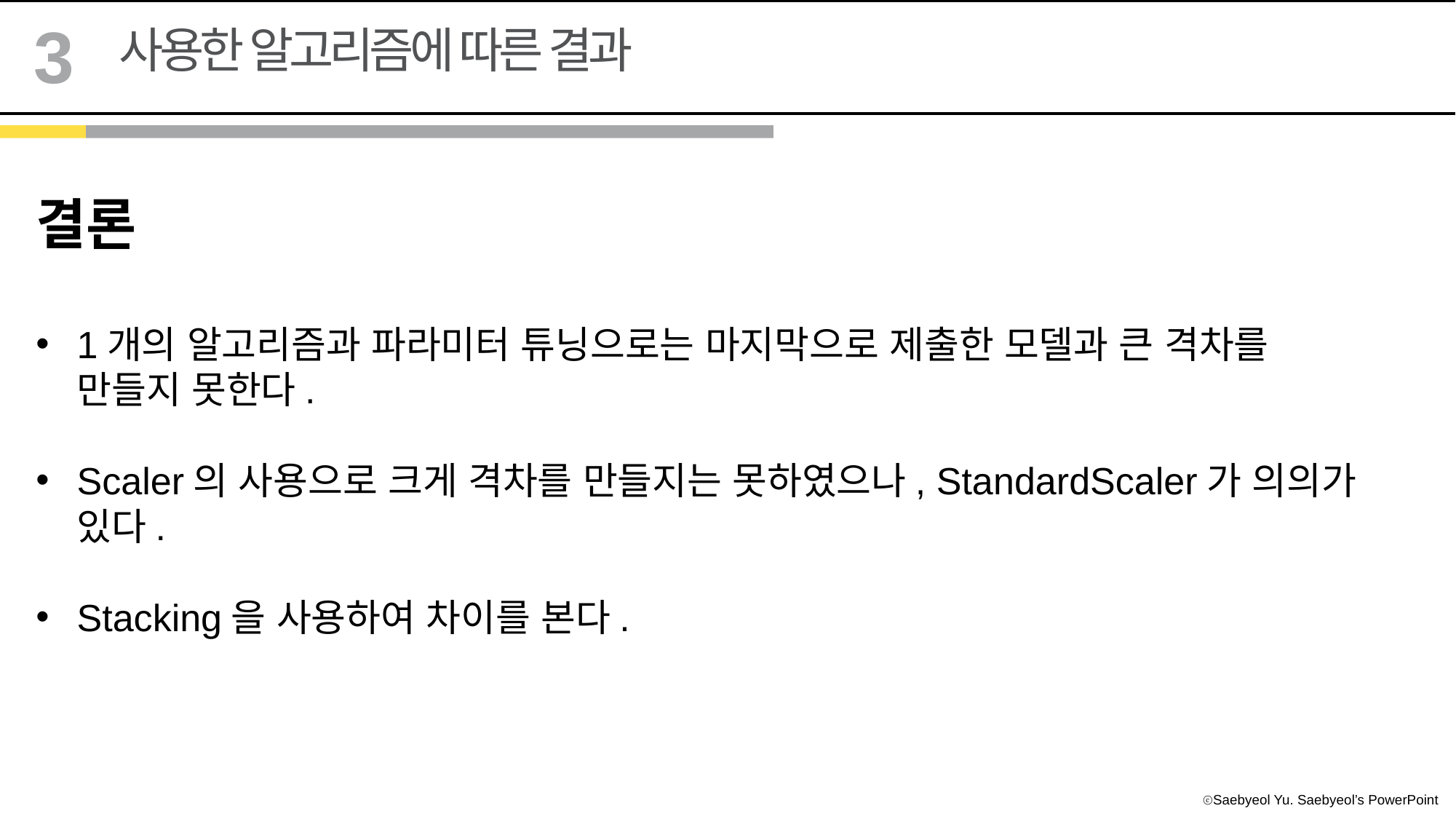

3
사용한 알고리즘에 따른 결과

결론

1개의 알고리즘과 파라미터 튜닝으로는 마지막으로 제출한 모델과 큰 격차를 만들지 못한다.

Scaler의 사용으로 크게 격차를 만들지는 못하였으나, StandardScaler가 의의가 있다.

Stacking을 사용하여 차이를 본다.